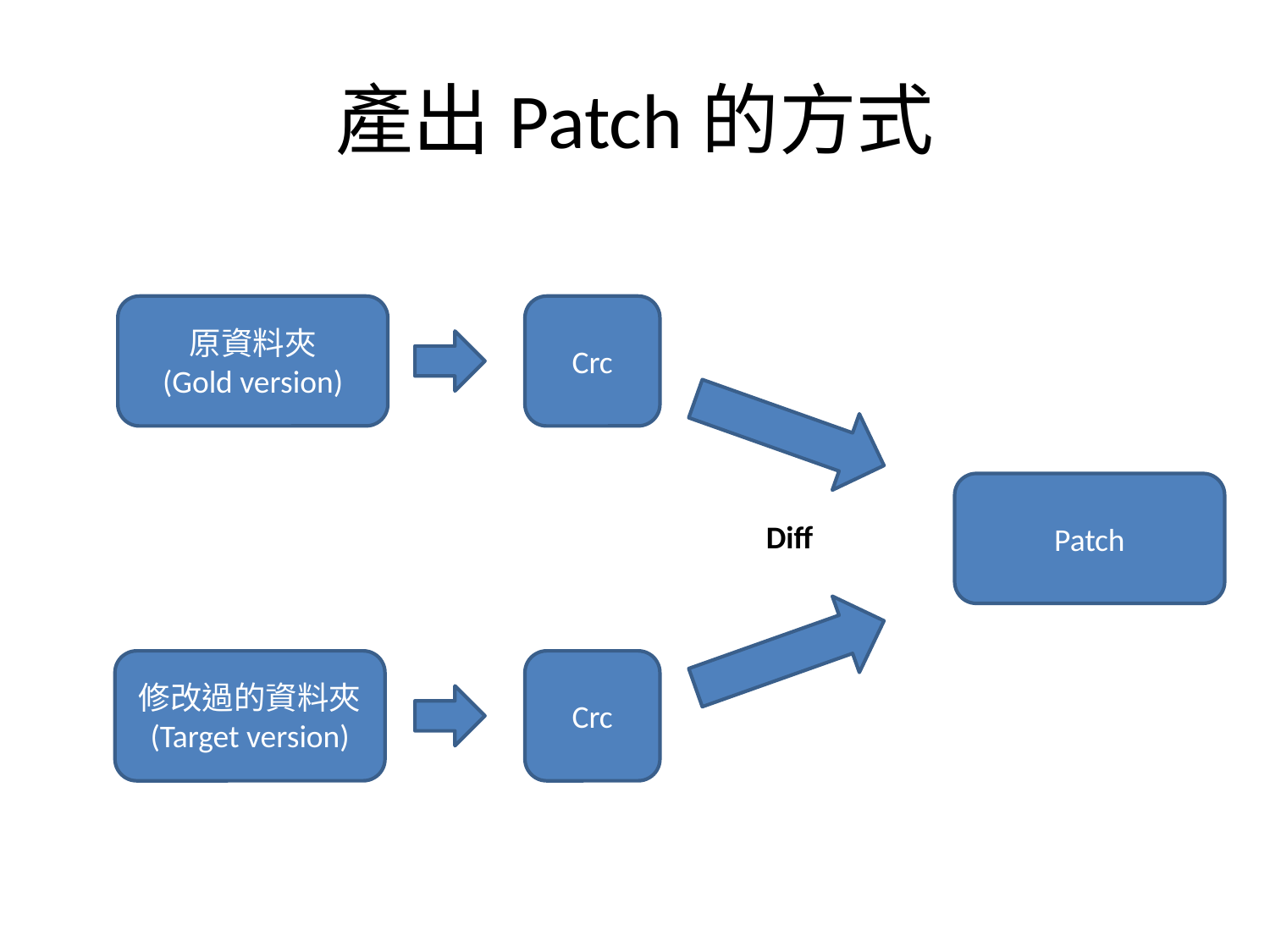

# 產出Patch的方式
原資料夾
(Gold version)
Crc

Patch
Diff

修改過的資料夾
(Target version)
Crc